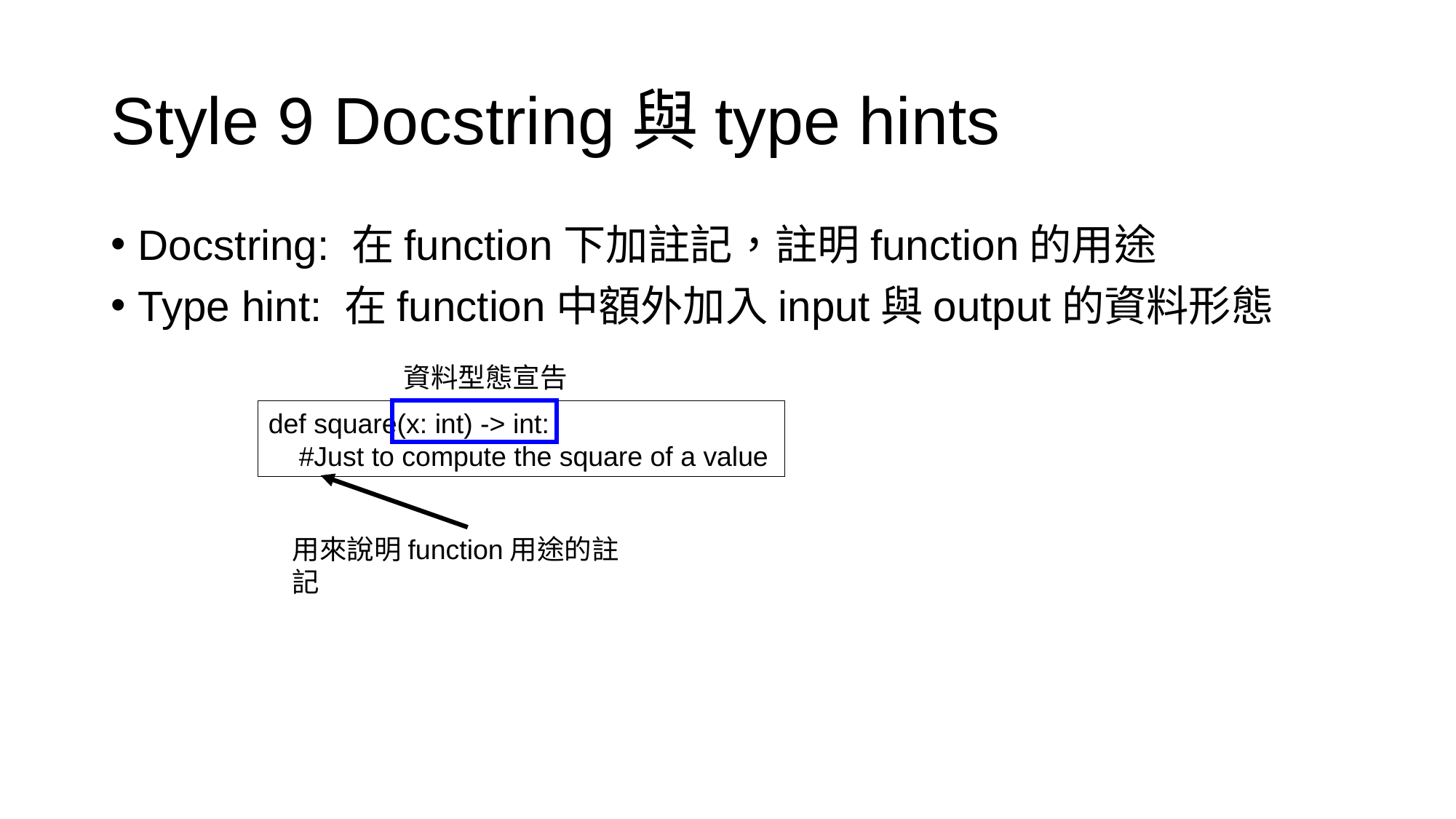

# Style 9 Docstring與type hints
Docstring: 在function下加註記，註明function的用途
Type hint: 在function中額外加入input與output的資料形態
資料型態宣告

def square(x: int) -> int:
    #Just to compute the square of a value
用來說明function用途的註記